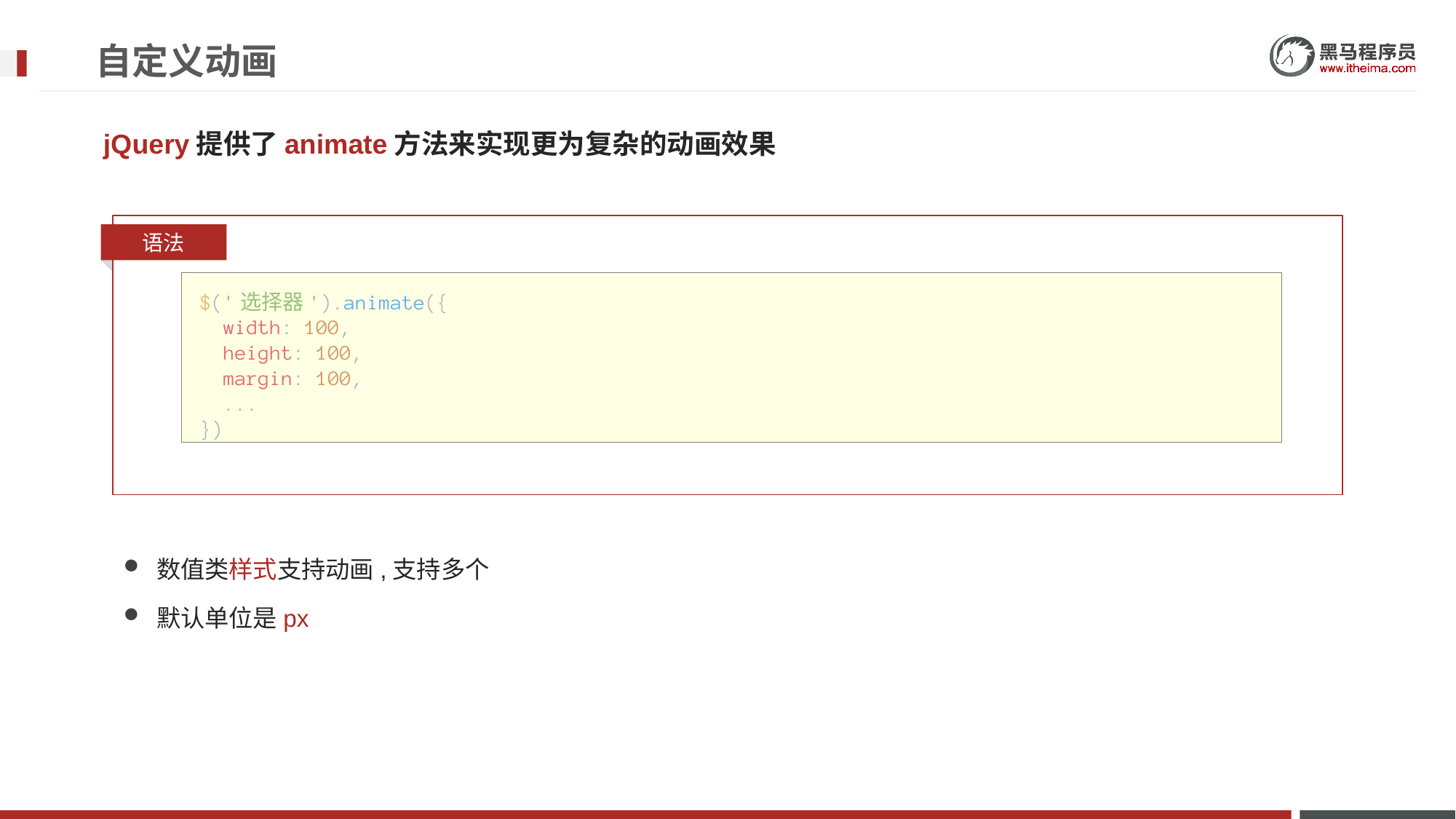

# 自定义动画
 jQuery提供了animate方法来实现更为复杂的动画效果

语法

      $('选择器').animate({
        width: 100,
        height: 100,
        margin: 100,
        ...
      })
数值类样式支持动画,支持多个
默认单位是px